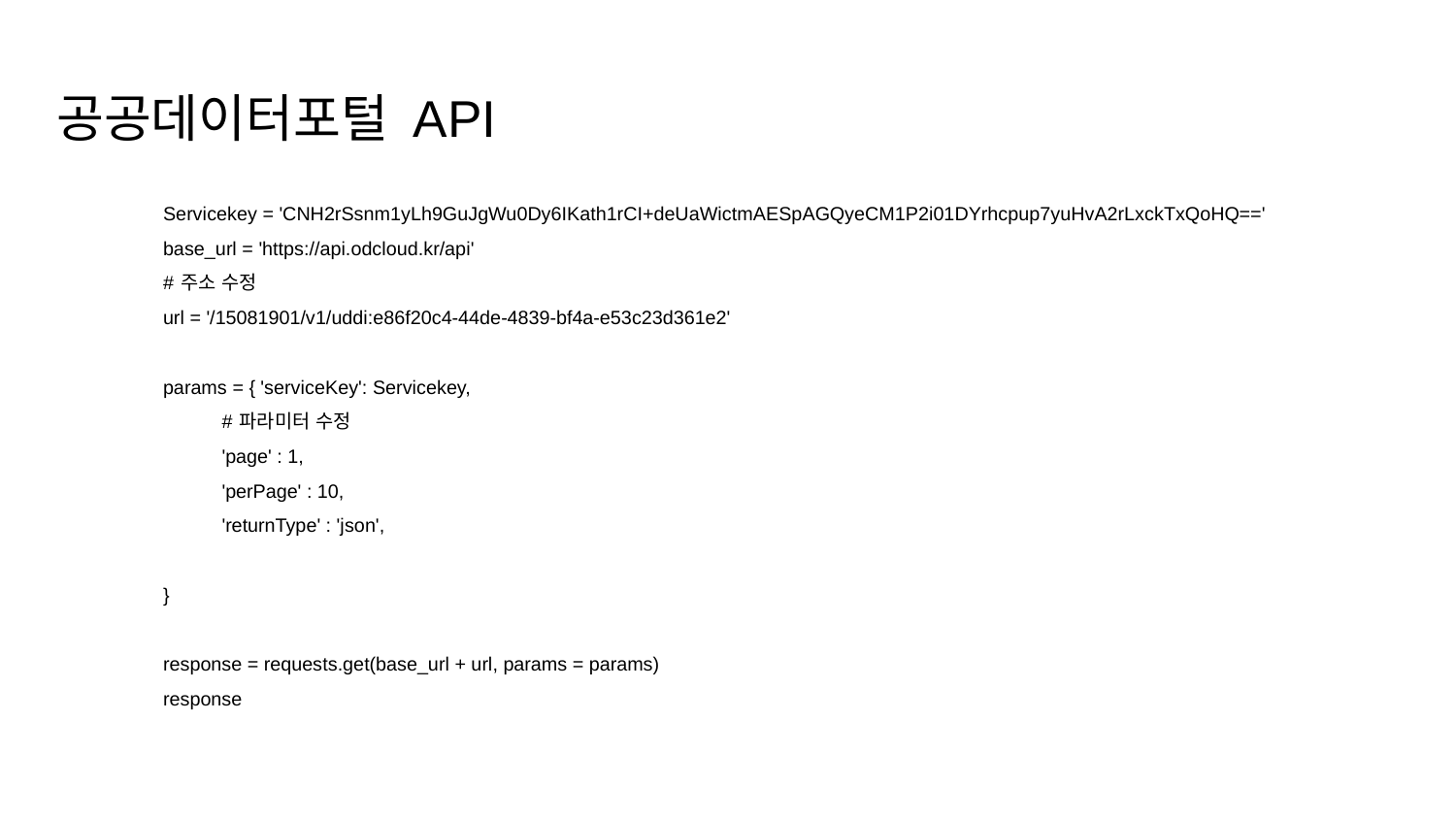

# 공공데이터포털 API
Servicekey = 'CNH2rSsnm1yLh9GuJgWu0Dy6IKath1rCI+deUaWictmAESpAGQyeCM1P2i01DYrhcpup7yuHvA2rLxckTxQoHQ=='
base_url = 'https://api.odcloud.kr/api'
# 주소 수정
url = '/15081901/v1/uddi:e86f20c4-44de-4839-bf4a-e53c23d361e2'

params = { 'serviceKey': Servicekey,
           # 파라미터 수정
           'page' : 1,
           'perPage' : 10,
           'returnType' : 'json',

}

response = requests.get(base_url + url, params = params)
response